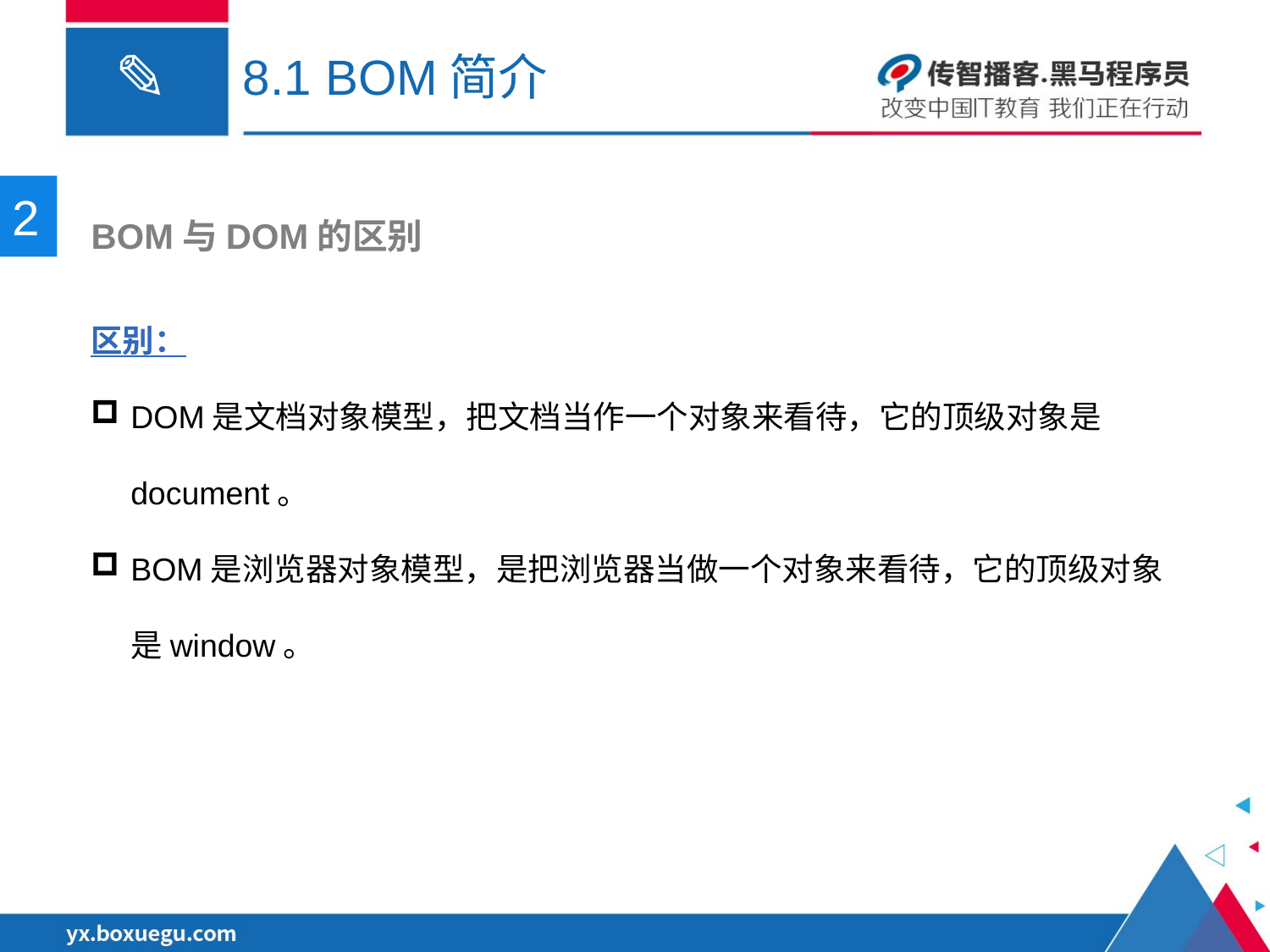

# 8.1 BOM简介

2
  BOM与DOM的区别
区别：
DOM是文档对象模型，把文档当作一个对象来看待，它的顶级对象是document。
BOM是浏览器对象模型，是把浏览器当做一个对象来看待，它的顶级对象是window。